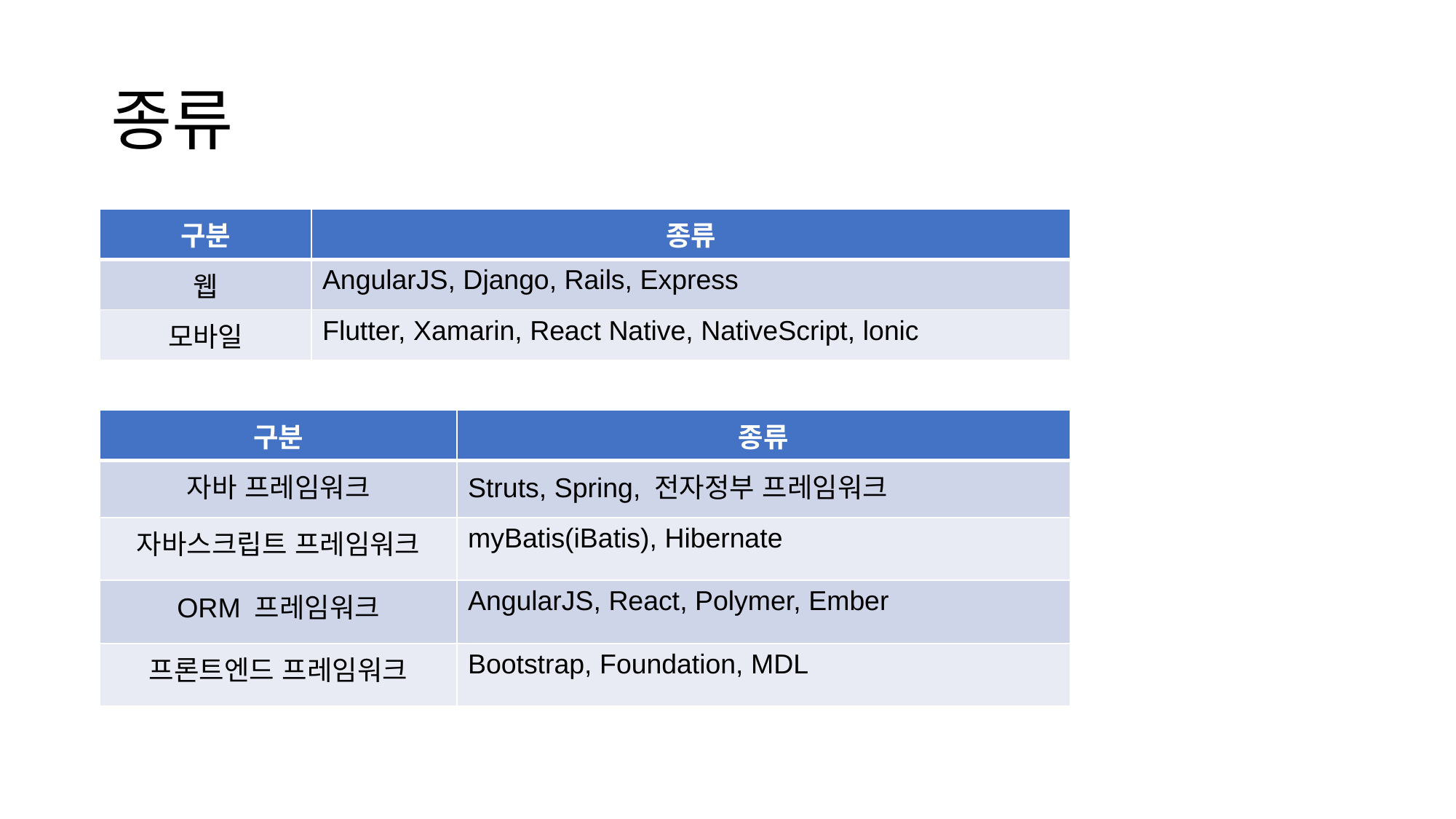

# 종류
| 구분 | 종류 |
| --- | --- |
| 웹 | AngularJS, Django, Rails, Express |
| 모바일 | Flutter, Xamarin, React Native, NativeScript, lonic |
| 구분 | 종류 |
| --- | --- |
| 자바 프레임워크 | Struts, Spring, 전자정부 프레임워크 |
| 자바스크립트 프레임워크 | myBatis(iBatis), Hibernate |
| ORM 프레임워크 | AngularJS, React, Polymer, Ember |
| 프론트엔드 프레임워크 | Bootstrap, Foundation, MDL |